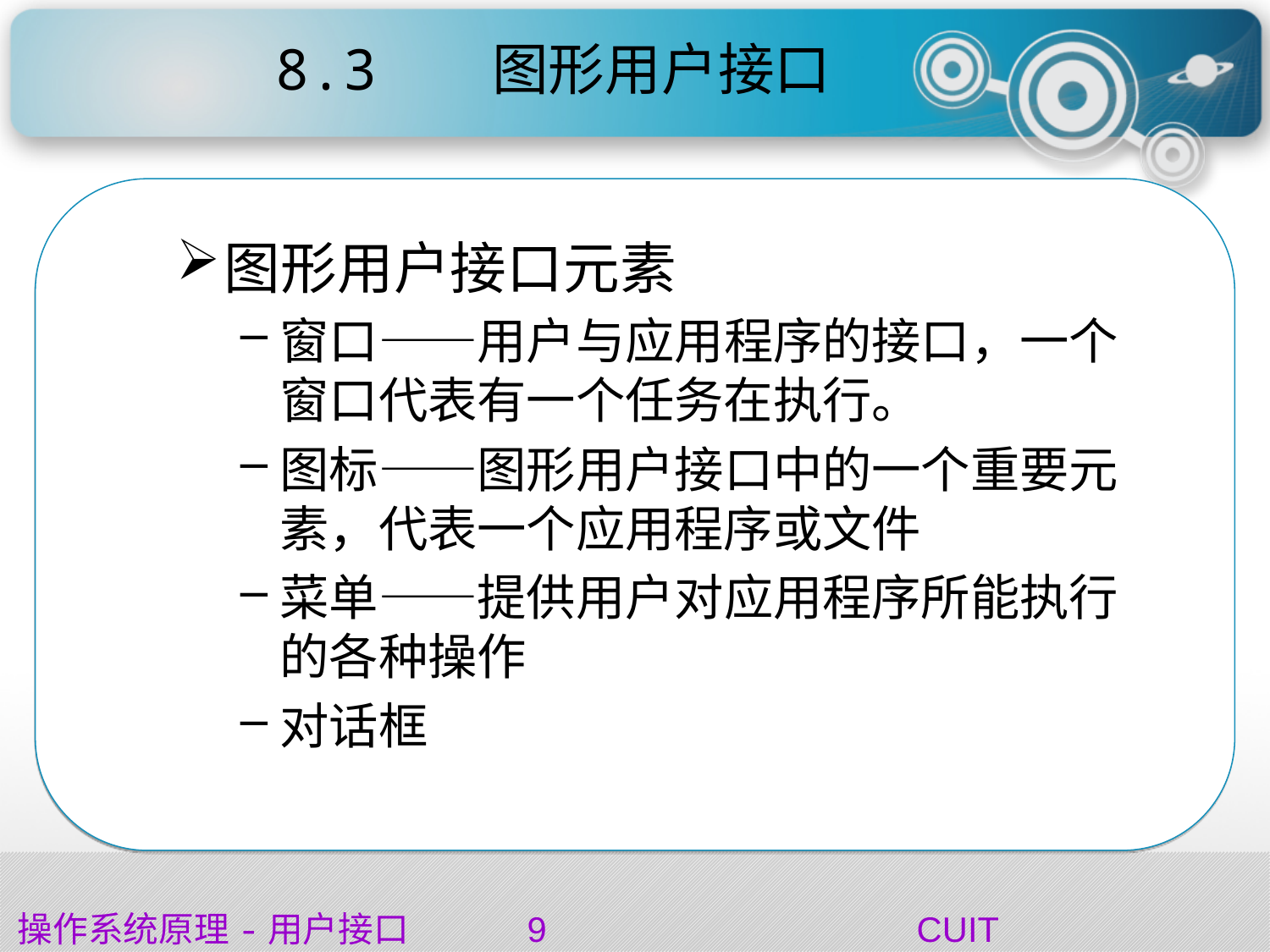

# 8.3   图形用户接口
图形用户接口元素
窗口——用户与应用程序的接口，一个窗口代表有一个任务在执行。
图标——图形用户接口中的一个重要元素，代表一个应用程序或文件
菜单——提供用户对应用程序所能执行的各种操作
对话框